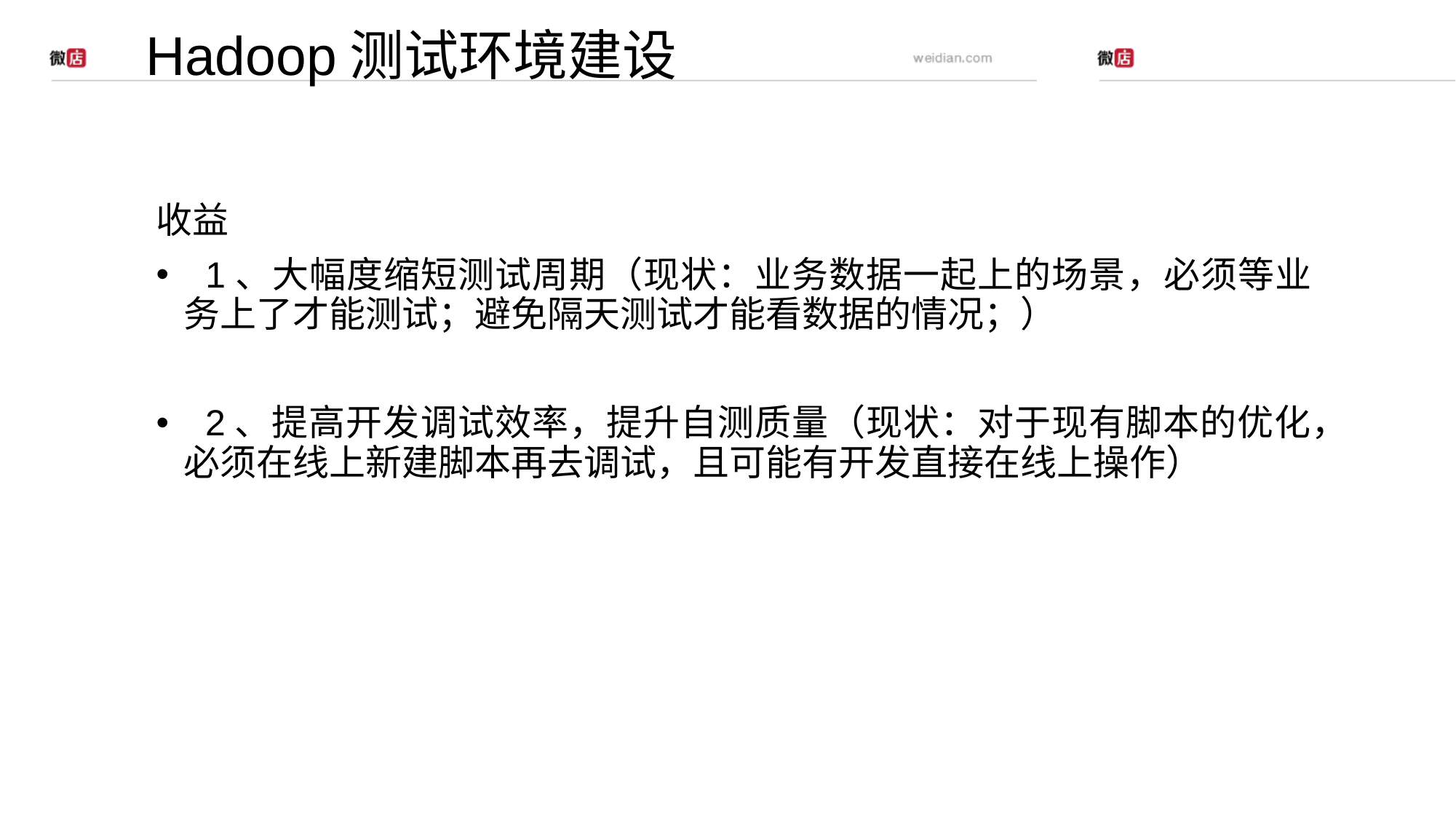

Hadoop测试环境建设

收益
  1、大幅度缩短测试周期（现状：业务数据一起上的场景，必须等业务上了才能测试；避免隔天测试才能看数据的情况；）

  2、提高开发调试效率，提升自测质量（现状：对于现有脚本的优化，必须在线上新建脚本再去调试，且可能有开发直接在线上操作）